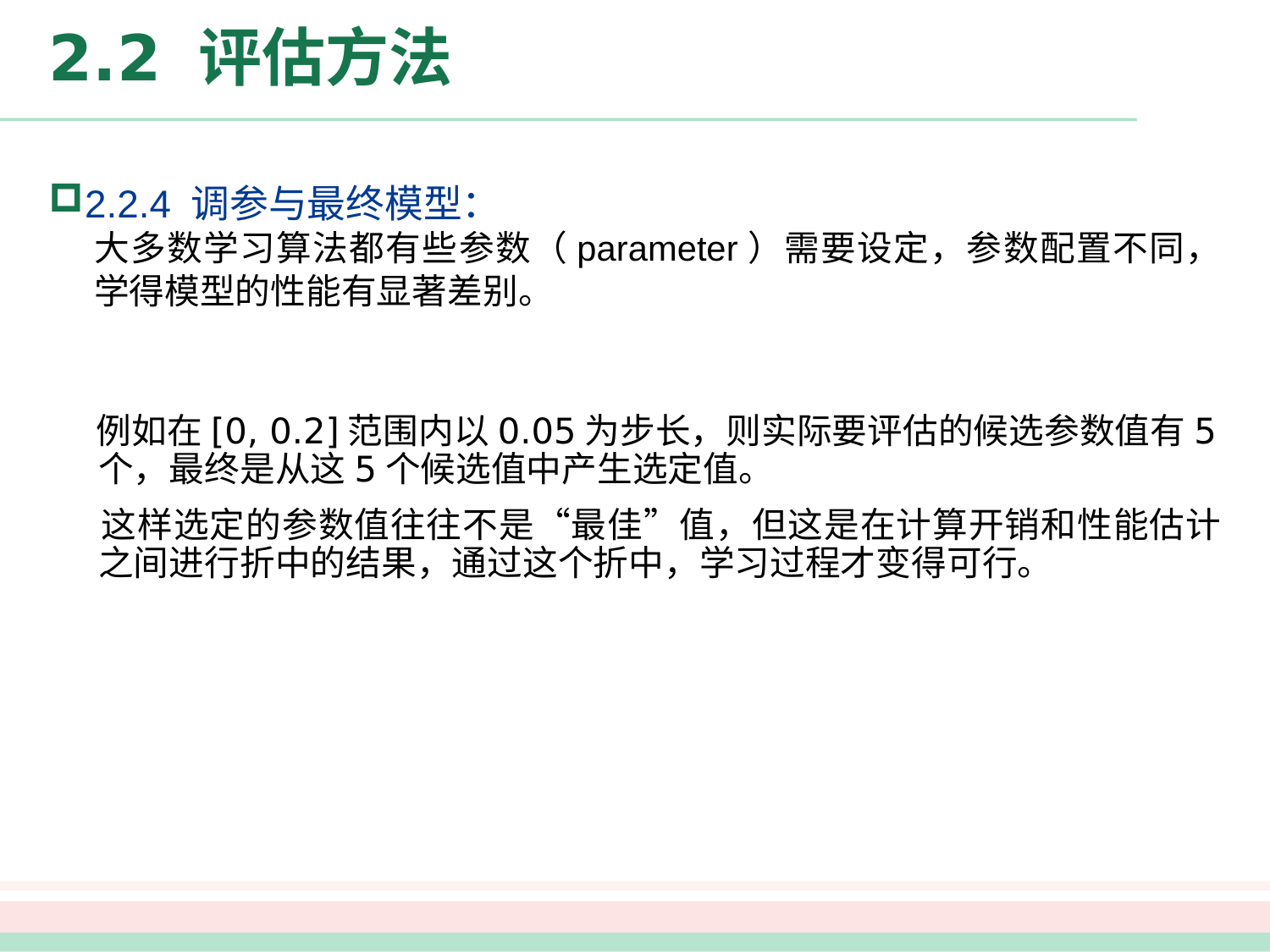

# 2.2 评估方法
2.2.4 调参与最终模型：
大多数学习算法都有些参数（parameter）需要设定，参数配置不同，学得模型的性能有显著差别。

     例如在[0, 0.2]范围内以0.05为步长，则实际要评估的候选参数值有5个，最终是从这5个候选值中产生选定值。
     这样选定的参数值往往不是“最佳”值，但这是在计算开销和性能估计之间进行折中的结果，通过这个折中，学习过程才变得可行。